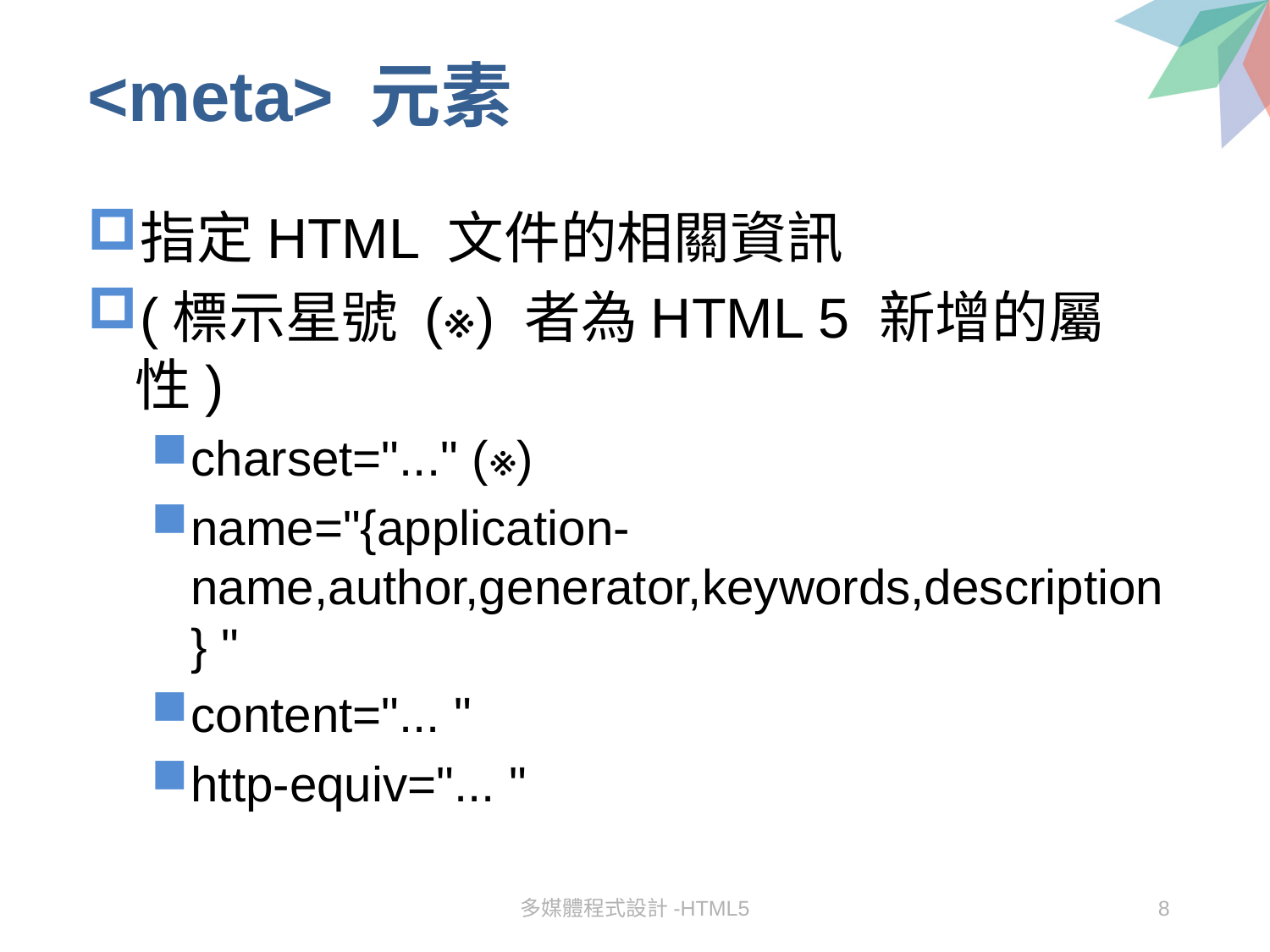

# <meta> 元素
指定HTML 文件的相關資訊
(標示星號 (※) 者為HTML 5 新增的屬性)
charset="..." (※)
name="{application-name,author,generator,keywords,description} "
content="... "
http-equiv="... "
多媒體程式設計-HTML5
8